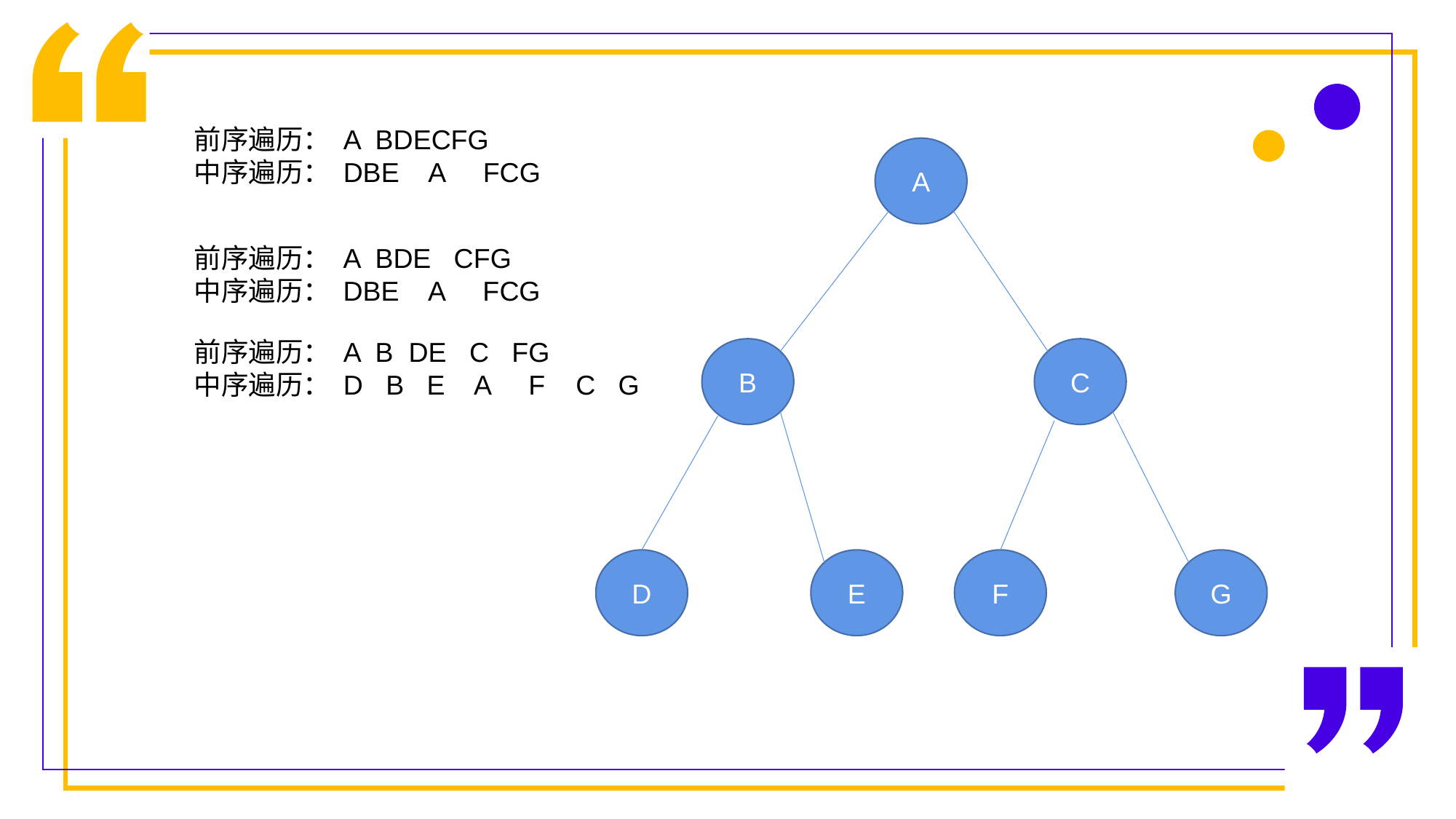

前序遍历： A  BDECFG
中序遍历： DBE    A     FCG

A
前序遍历： A  BDE   CFG
中序遍历： DBE    A     FCG
前序遍历： A  B  DE   C   FG
中序遍历： D   B   E    A     F    C   G
B
C

D
E
F
G